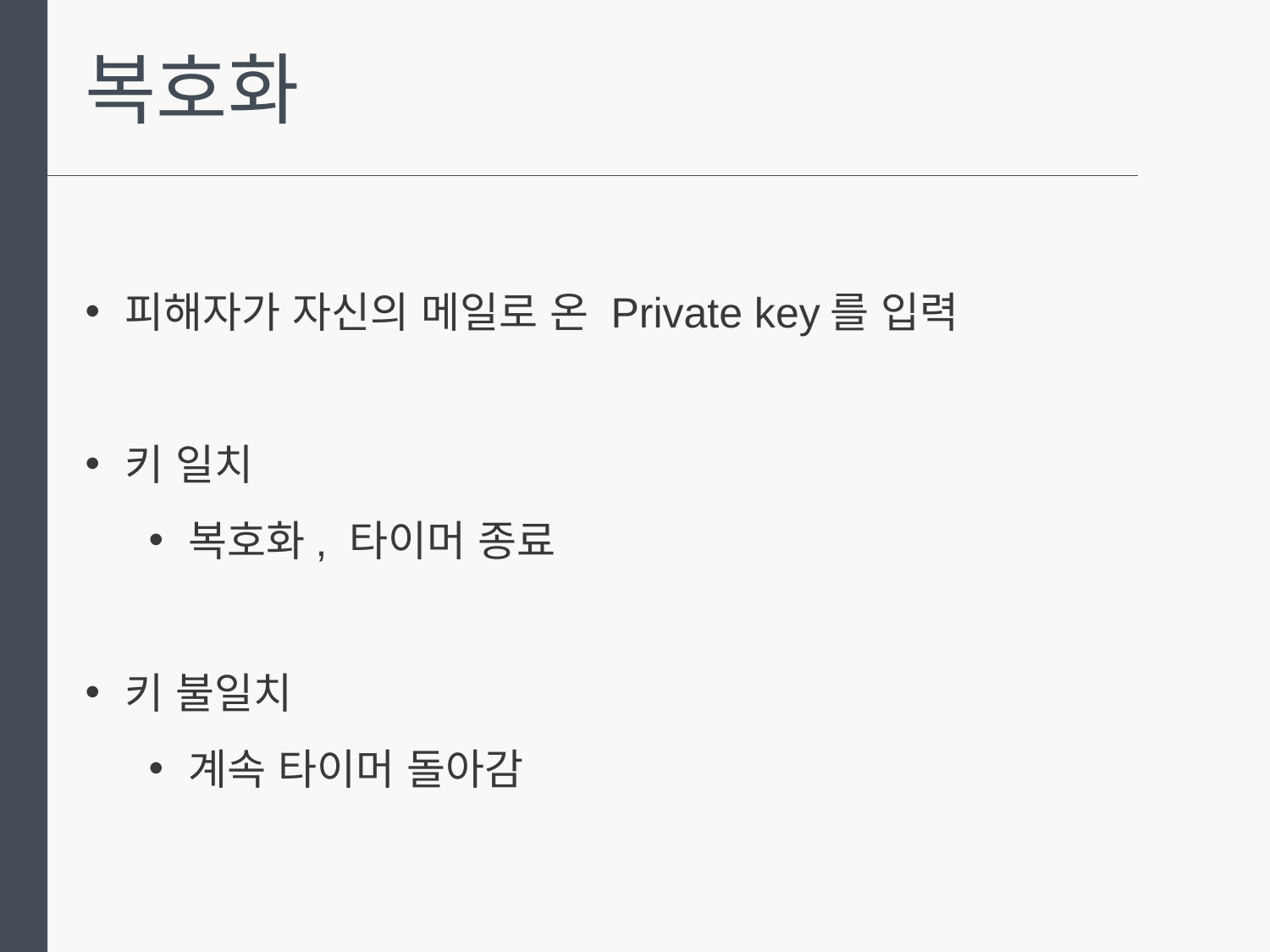

복호화
피해자가 자신의 메일로 온 Private key를 입력

키 일치
복호화, 타이머 종료

키 불일치
계속 타이머 돌아감